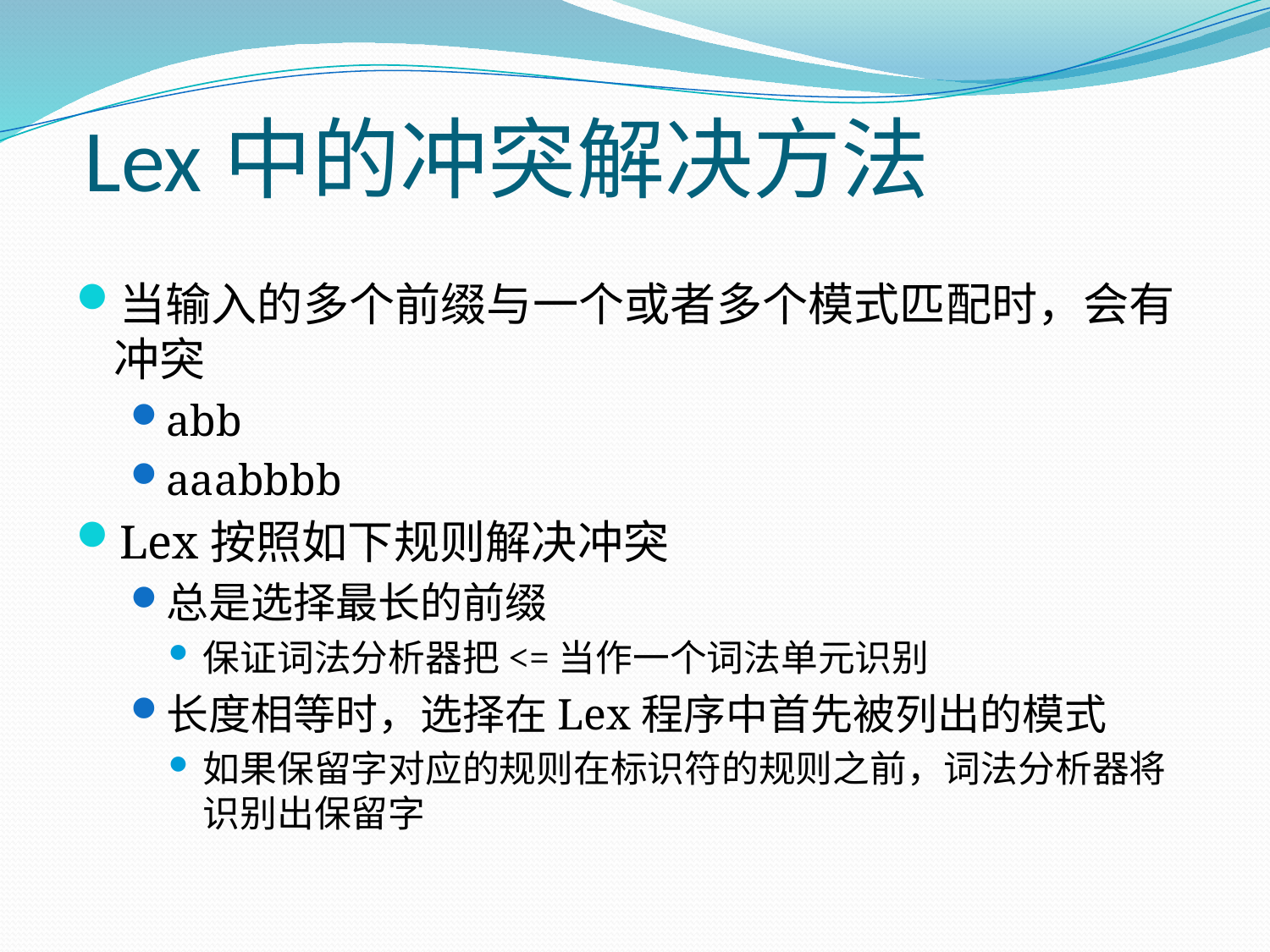

当输入的多个前缀与一个或者多个模式匹配时，会有冲突
abb
aaabbbb
Lex按照如下规则解决冲突
总是选择最长的前缀
保证词法分析器把<=当作一个词法单元识别
长度相等时，选择在Lex程序中首先被列出的模式
如果保留字对应的规则在标识符的规则之前，词法分析器将识别出保留字
Lex中的冲突解决方法